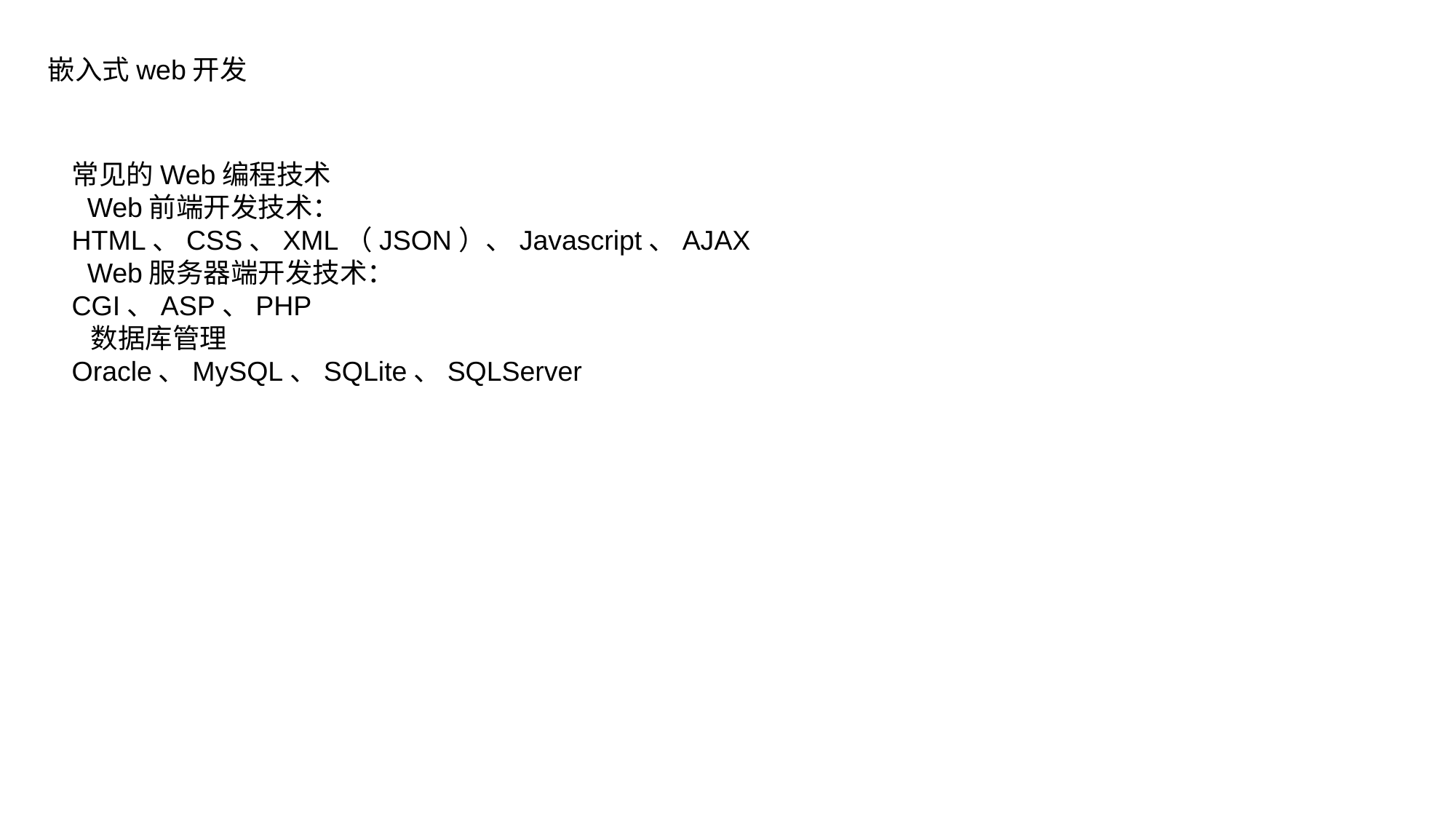

嵌入式web开发
常见的Web编程技术
  Web前端开发技术：
HTML、CSS、XML（JSON）、Javascript、AJAX
  Web服务器端开发技术：
CGI、ASP、PHP
  数据库管理
Oracle、MySQL、SQLite、SQLServer